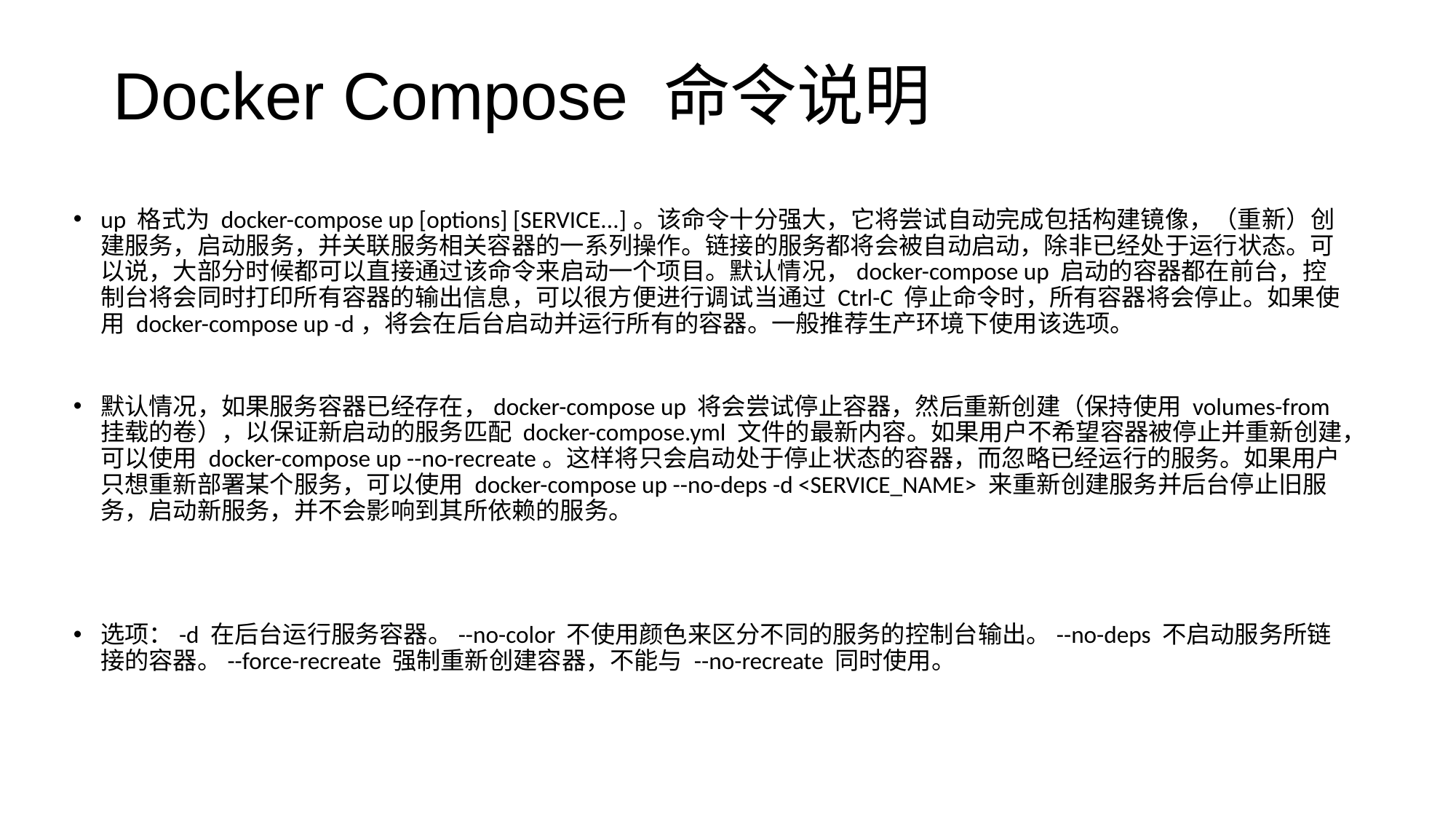

# Docker Compose 命令说明

up 格式为 docker-compose up [options] [SERVICE...]。该命令十分强大，它将尝试自动完成包括构建镜像，（重新）创建服务，启动服务，并关联服务相关容器的一系列操作。链接的服务都将会被自动启动，除非已经处于运行状态。可以说，大部分时候都可以直接通过该命令来启动一个项目。默认情况，docker-compose up 启动的容器都在前台，控制台将会同时打印所有容器的输出信息，可以很方便进行调试当通过 Ctrl-C 停止命令时，所有容器将会停止。如果使用 docker-compose up -d，将会在后台启动并运行所有的容器。一般推荐生产环境下使用该选项。

默认情况，如果服务容器已经存在，docker-compose up 将会尝试停止容器，然后重新创建（保持使用 volumes-from 挂载的卷），以保证新启动的服务匹配 docker-compose.yml 文件的最新内容。如果用户不希望容器被停止并重新创建，可以使用 docker-compose up --no-recreate。这样将只会启动处于停止状态的容器，而忽略已经运行的服务。如果用户只想重新部署某个服务，可以使用 docker-compose up --no-deps -d <SERVICE_NAME> 来重新创建服务并后台停止旧服务，启动新服务，并不会影响到其所依赖的服务。

选项：-d 在后台运行服务容器。--no-color 不使用颜色来区分不同的服务的控制台输出。--no-deps 不启动服务所链接的容器。--force-recreate 强制重新创建容器，不能与 --no-recreate 同时使用。